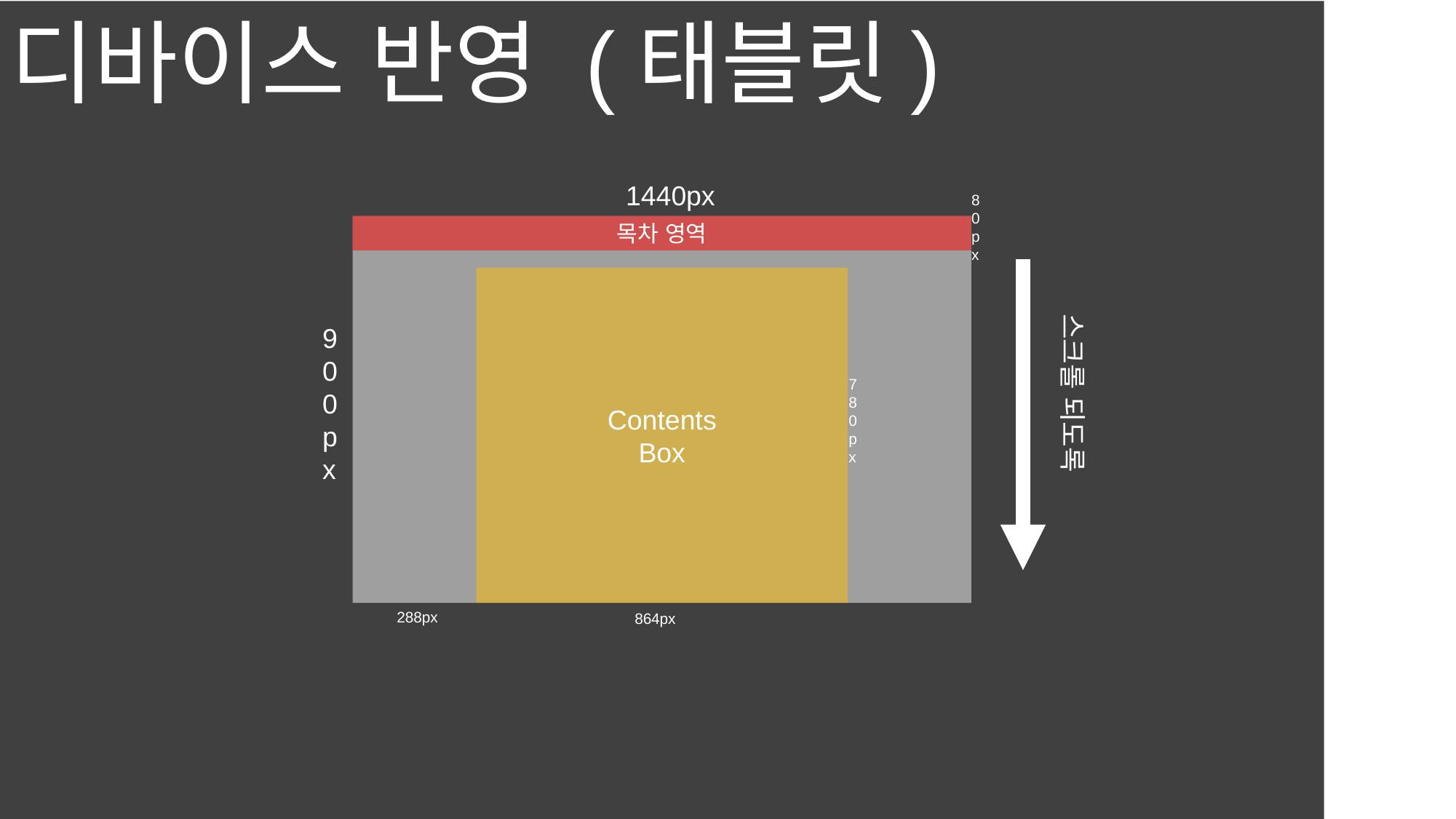

디바이스 반영 (태블릿)

1440px

목차 영역
80px
Contents
Box
스크롤 되도록
900px
780px
288px
864px